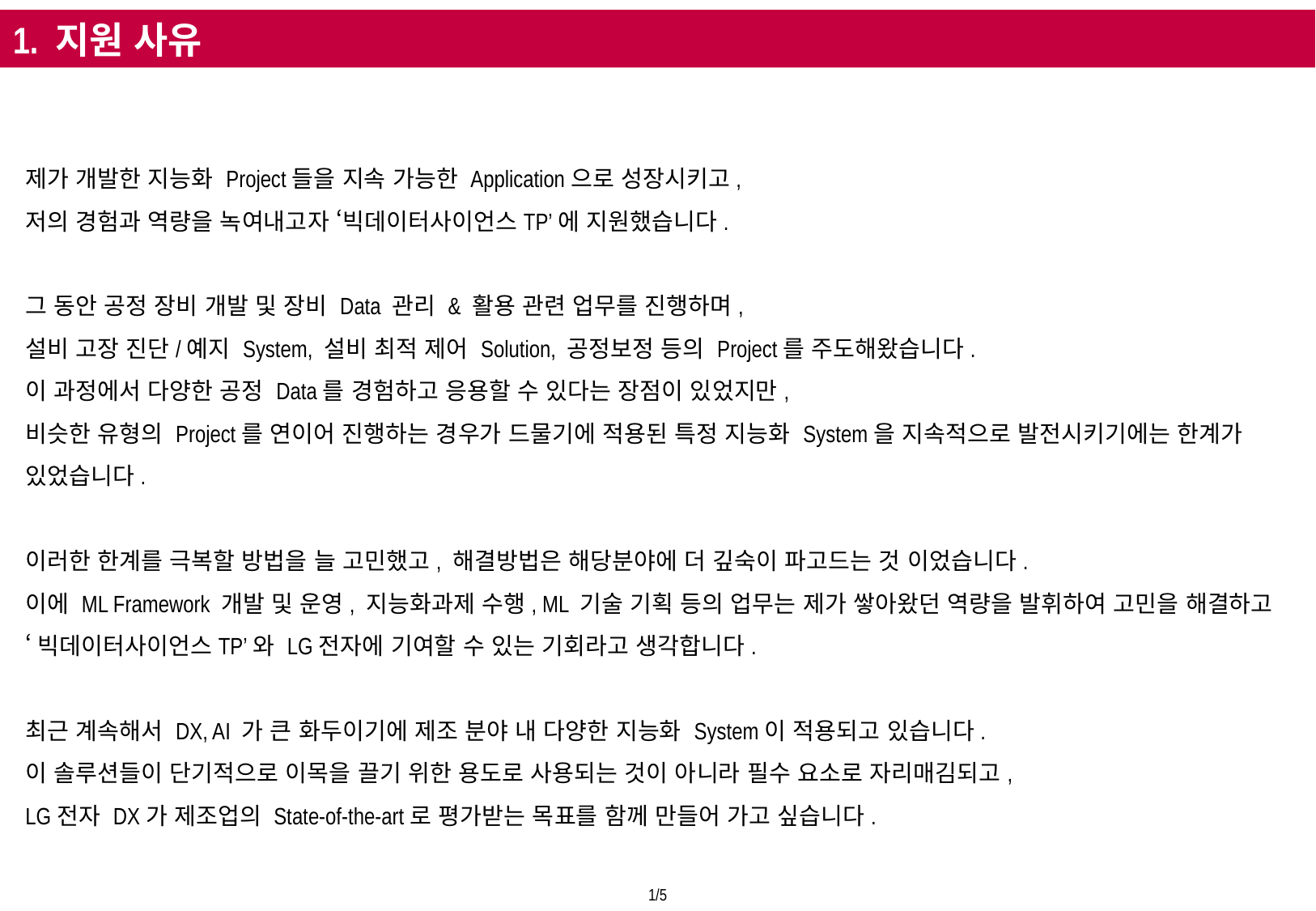

1. 지원 사유
제가 개발한 지능화 Project들을 지속 가능한 Application으로 성장시키고,
저의 경험과 역량을 녹여내고자 ‘빅데이터사이언스TP’에 지원했습니다.

그 동안 공정 장비 개발 및 장비 Data 관리 & 활용 관련 업무를 진행하며,
설비 고장 진단/예지 System, 설비 최적 제어 Solution, 공정보정 등의 Project를 주도해왔습니다.
이 과정에서 다양한 공정 Data를 경험하고 응용할 수 있다는 장점이 있었지만,
비슷한 유형의 Project를 연이어 진행하는 경우가 드물기에 적용된 특정 지능화 System을 지속적으로 발전시키기에는 한계가 있었습니다.
이러한 한계를 극복할 방법을 늘 고민했고, 해결방법은 해당분야에 더 깊숙이 파고드는 것 이었습니다.
이에 ML Framework 개발 및 운영, 지능화과제 수행, ML 기술 기획 등의 업무는 제가 쌓아왔던 역량을 발휘하여 고민을 해결하고
‘빅데이터사이언스TP’와 LG전자에 기여할 수 있는 기회라고 생각합니다.

최근 계속해서 DX, AI 가 큰 화두이기에 제조 분야 내 다양한 지능화 System이 적용되고 있습니다.
이 솔루션들이 단기적으로 이목을 끌기 위한 용도로 사용되는 것이 아니라 필수 요소로 자리매김되고,
LG전자 DX가 제조업의 State-of-the-art로 평가받는 목표를 함께 만들어 가고 싶습니다.
1/5